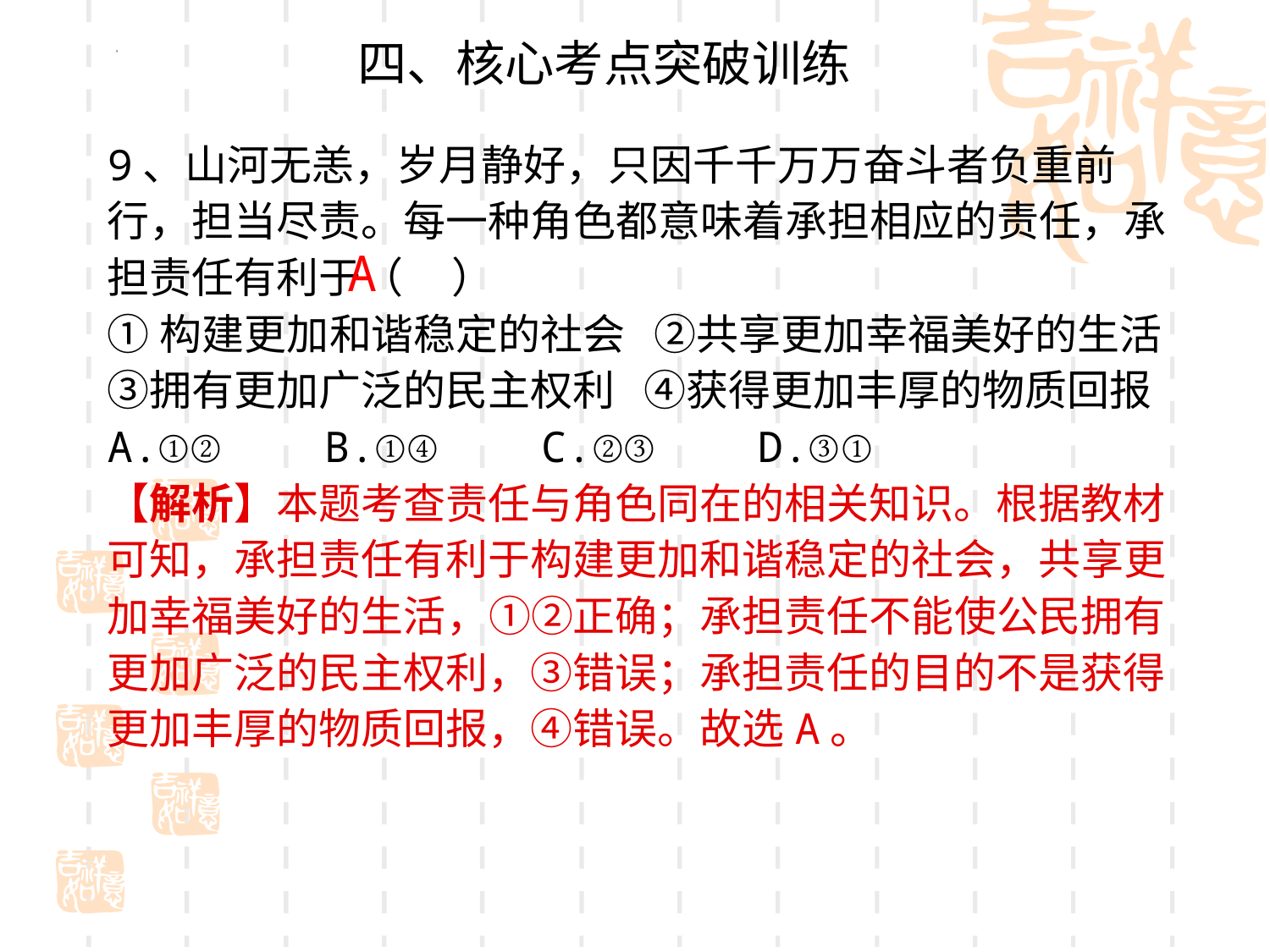

四、核心考点突破训练
9、山河无恙，岁月静好，只因千千万万奋斗者负重前行，担当尽责。每一种角色都意味着承担相应的责任，承担责任有利于（     ）
①构建更加和谐稳定的社会   ②共享更加幸福美好的生活③拥有更加广泛的民主权利   ④获得更加丰厚的物质回报
A.①②    B.①④    C.②③    D.③①
【解析】本题考查责任与角色同在的相关知识。根据教材可知，承担责任有利于构建更加和谐稳定的社会，共享更加幸福美好的生活，①②正确；承担责任不能使公民拥有更加广泛的民主权利，③错误；承担责任的目的不是获得更加丰厚的物质回报，④错误。故选A。
A